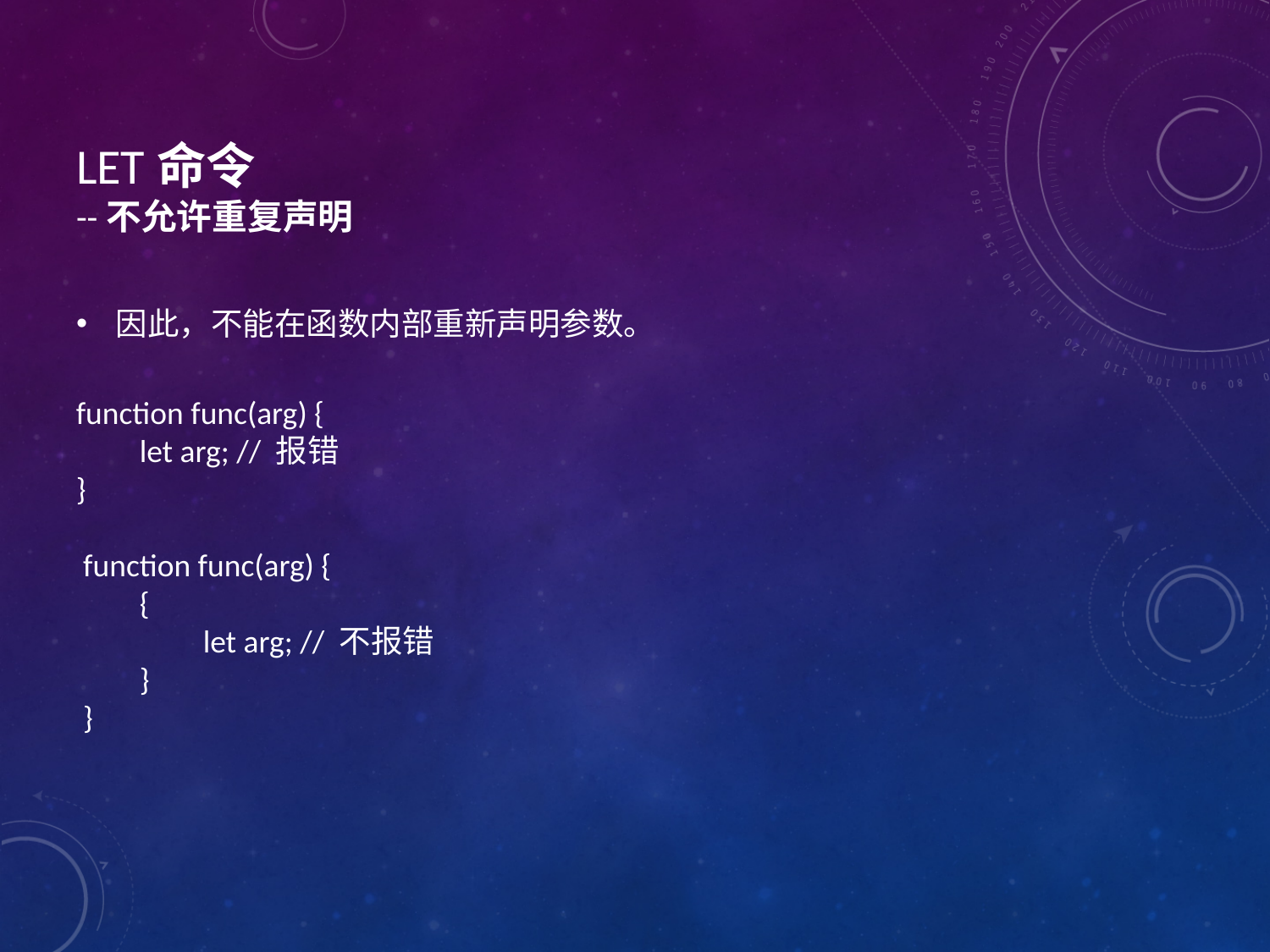

# let命令  --不允许重复声明
因此，不能在函数内部重新声明参数。
function func(arg) {
let arg; // 报错
}

 function func(arg) {
{
let arg; // 不报错
}
 }